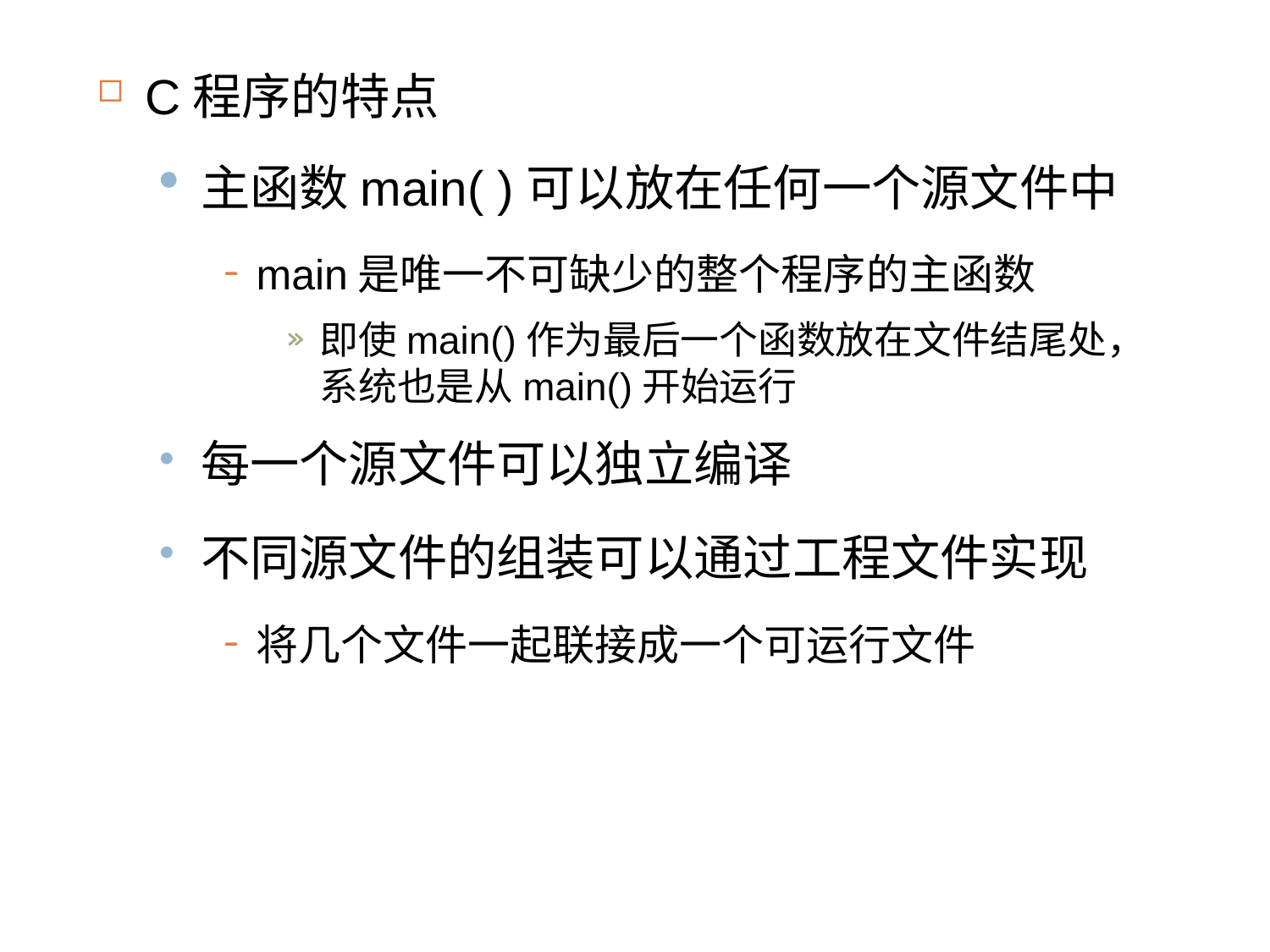

# C程序的特点
主函数main( )可以放在任何一个源文件中
main是唯一不可缺少的整个程序的主函数
即使main()作为最后一个函数放在文件结尾处，系统也是从main()开始运行
每一个源文件可以独立编译
不同源文件的组装可以通过工程文件实现
将几个文件一起联接成一个可运行文件